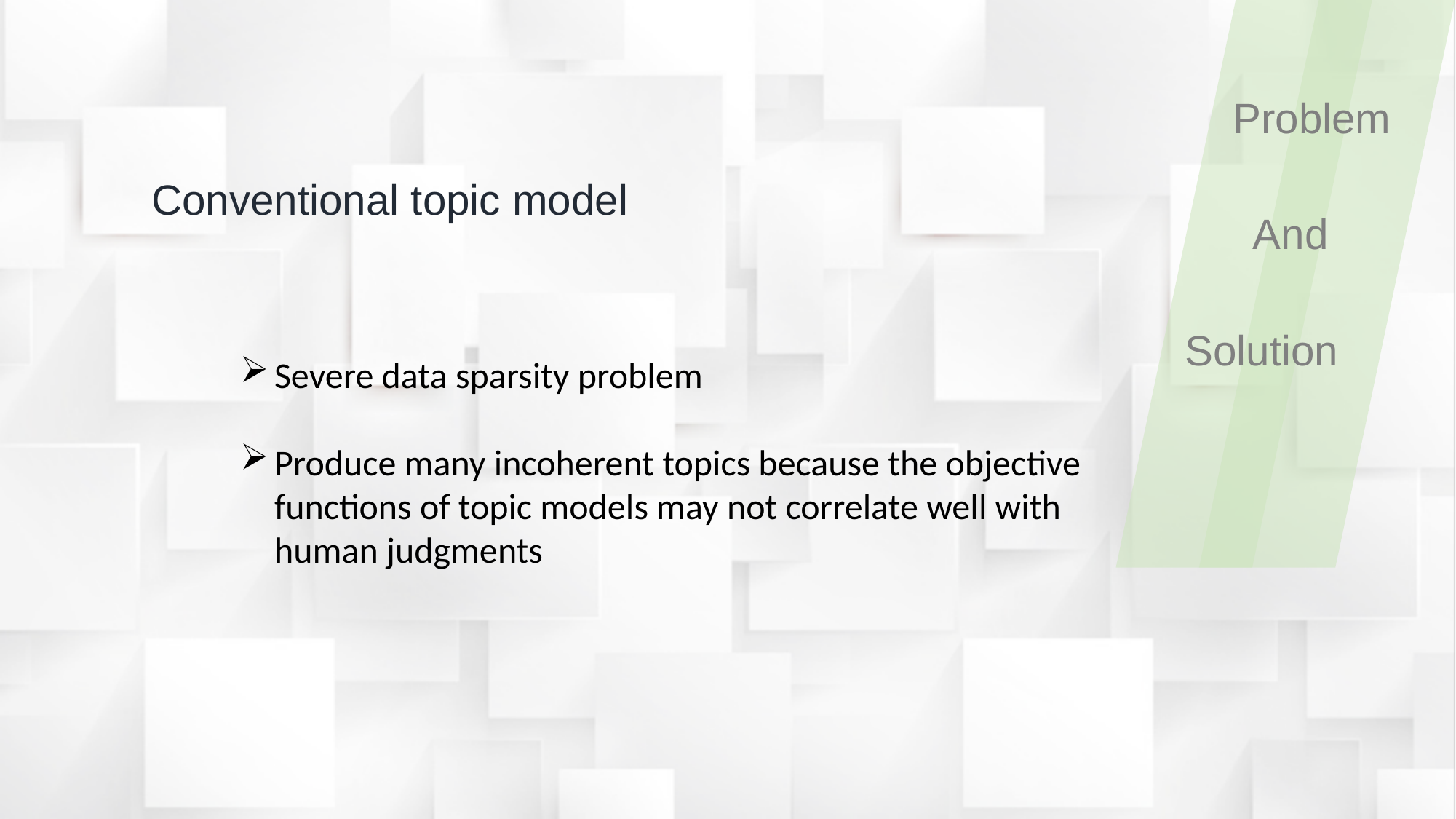

Problem
Conventional topic model
And
Solution
Severe data sparsity problem

Produce many incoherent topics because the objective functions of topic models may not correlate well with human judgments

延迟符